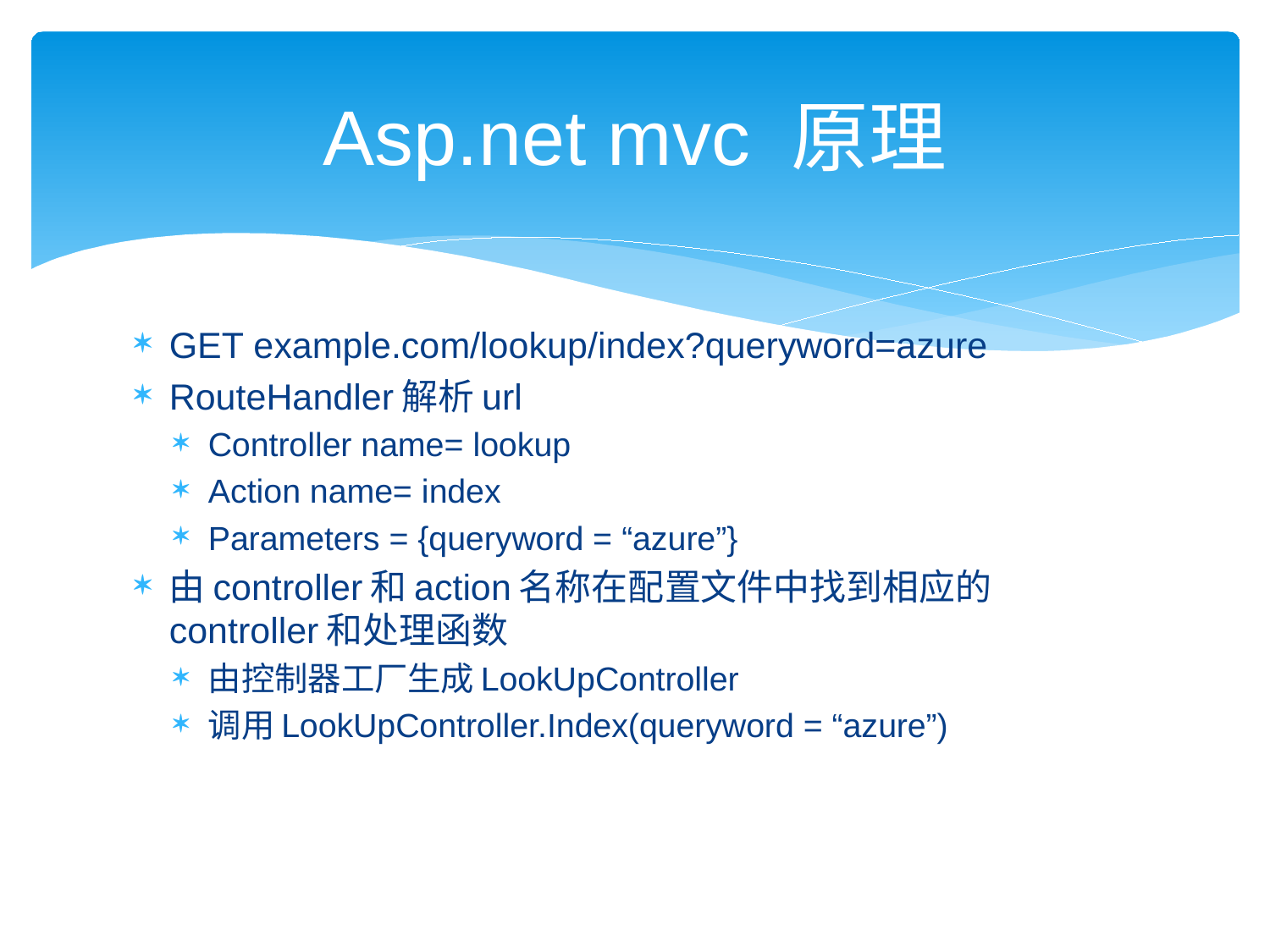

# Asp.net mvc 原理
GET example.com/lookup/index?queryword=azure
RouteHandler解析url
Controller name= lookup
Action name= index
Parameters = {queryword = “azure”}
由controller和action名称在配置文件中找到相应的controller和处理函数
由控制器工厂生成LookUpController
调用LookUpController.Index(queryword = “azure”)